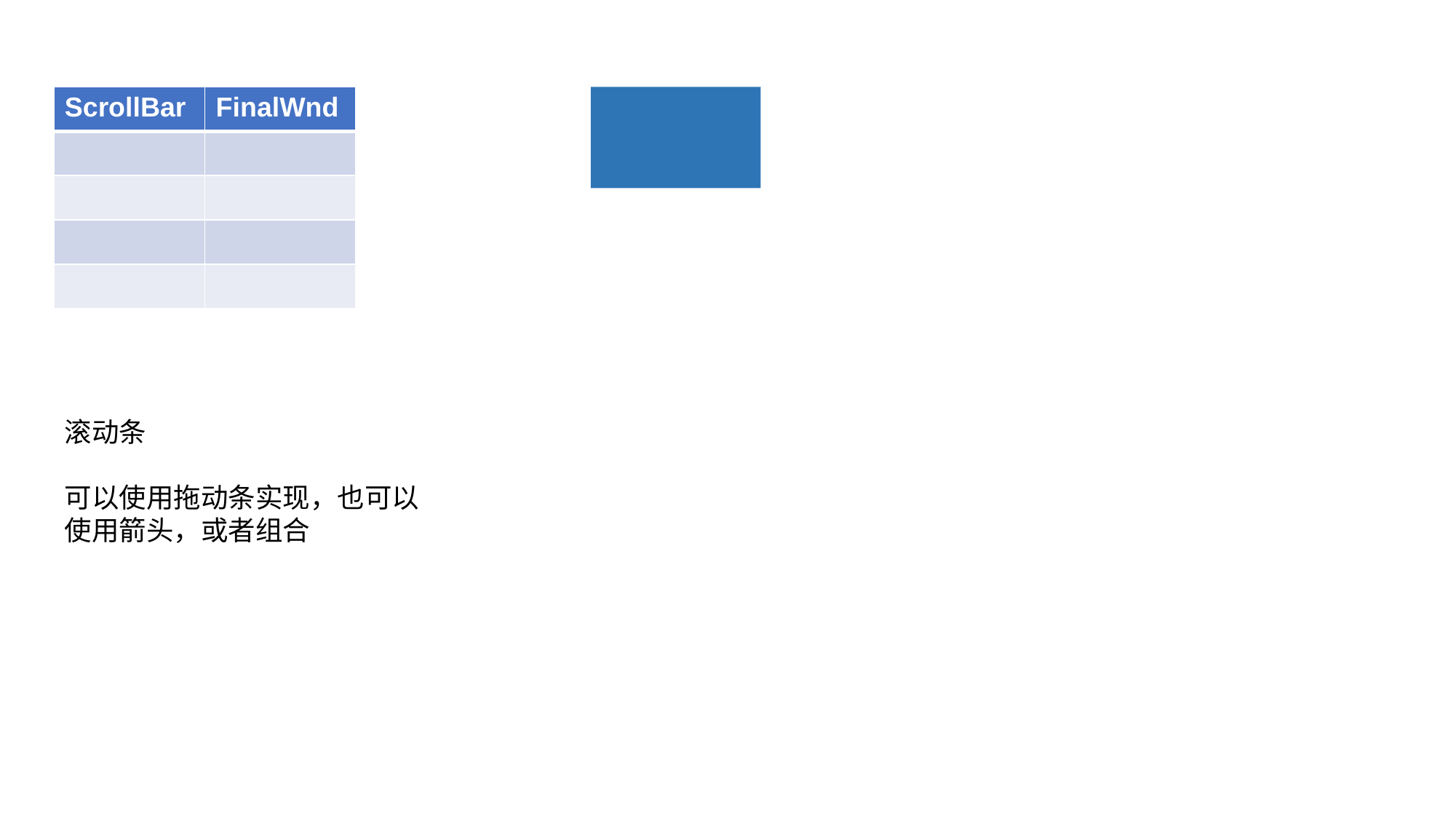

| ScrollBar | FinalWnd |
| --- | --- |
|  |  |
|  |  |
|  |  |
|  |  |

滚动条

可以使用拖动条实现，也可以使用箭头，或者组合